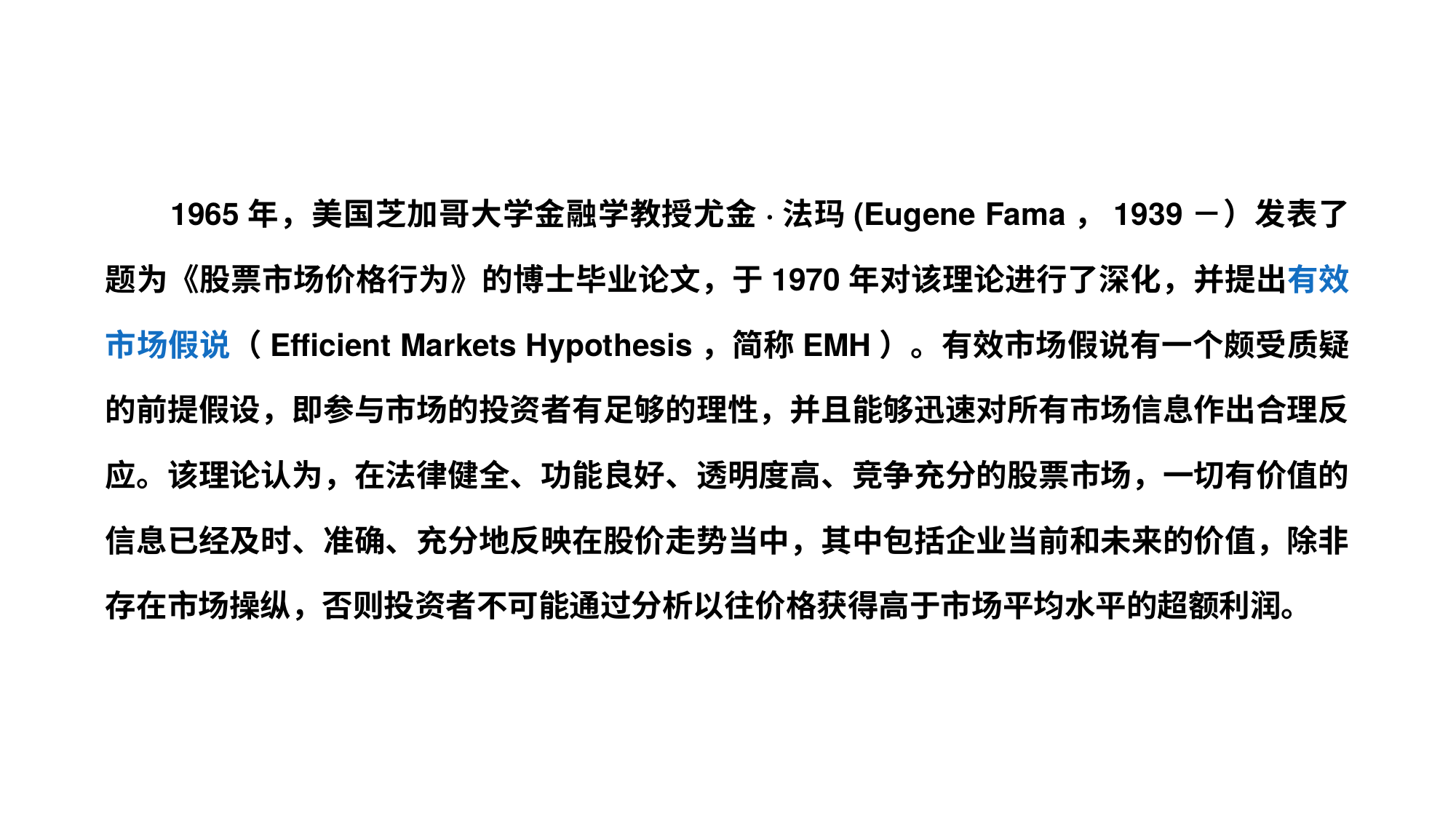

1965年，美国芝加哥大学金融学教授尤金·法玛(Eugene Fama，1939－）发表了题为《股票市场价格行为》的博士毕业论文，于1970年对该理论进行了深化，并提出有效市场假说（Efficient Markets Hypothesis，简称EMH）。有效市场假说有一个颇受质疑的前提假设，即参与市场的投资者有足够的理性，并且能够迅速对所有市场信息作出合理反应。该理论认为，在法律健全、功能良好、透明度高、竞争充分的股票市场，一切有价值的信息已经及时、准确、充分地反映在股价走势当中，其中包括企业当前和未来的价值，除非存在市场操纵，否则投资者不可能通过分析以往价格获得高于市场平均水平的超额利润。